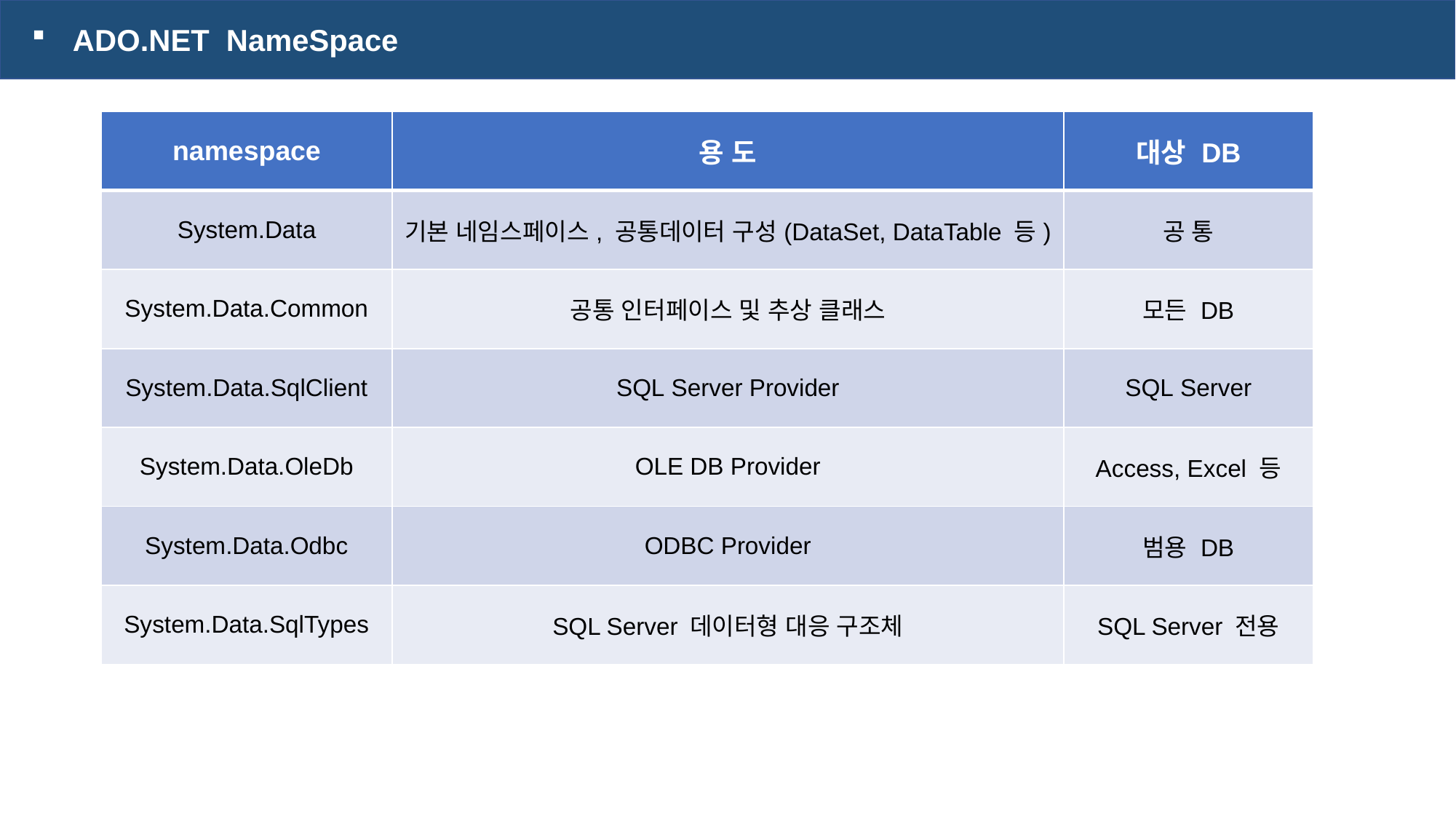

ADO.NET  NameSpace
| namespace | 용 도 | 대상 DB |
| --- | --- | --- |
| System.Data | 기본 네임스페이스, 공통데이터 구성(DataSet, DataTable 등) | 공 통 |
| System.Data.Common | 공통 인터페이스 및 추상 클래스 | 모든 DB |
| System.Data.SqlClient | SQL Server Provider | SQL Server |
| System.Data.OleDb | OLE DB Provider | Access, Excel 등 |
| System.Data.Odbc | ODBC Provider | 범용 DB |
| System.Data.SqlTypes | SQL Server 데이터형 대응 구조체 | SQL Server 전용 |